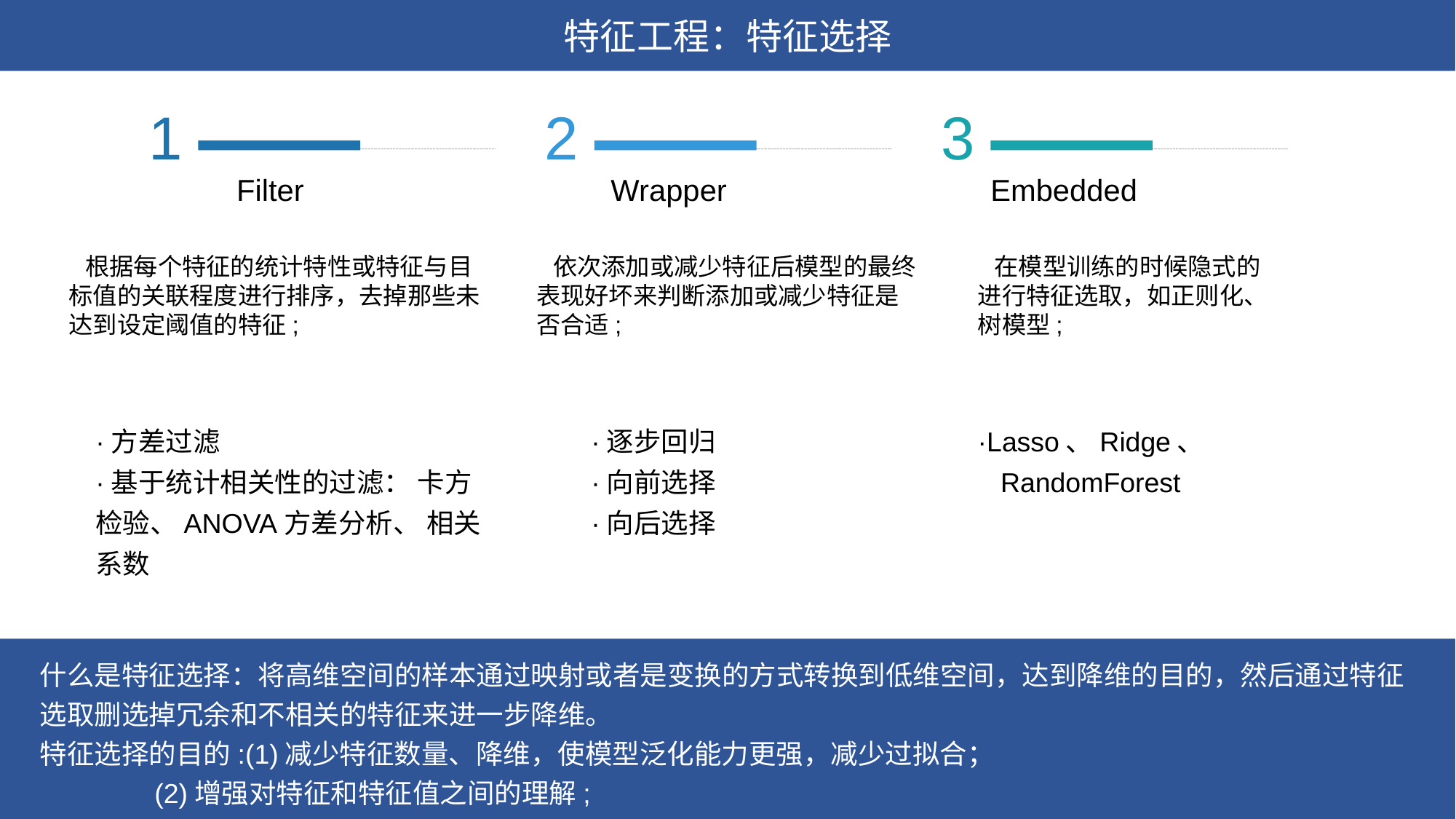

特征工程：特征选择
1
2
3

Filter
Wrapper
Embedded
  根据每个特征的统计特性或特征与目标值的关联程度进行排序，去掉那些未达到设定阈值的特征;
  依次添加或减少特征后模型的最终表现好坏来判断添加或减少特征是否合适;
  在模型训练的时候隐式的进行特征选取，如正则化、树模型;
·方差过滤
·基于统计相关性的过滤： 卡方检验、ANOVA方差分析、 相关系数
·逐步回归
·向前选择
·向后选择
·Lasso、Ridge、
   RandomForest

什么是特征选择：将高维空间的样本通过映射或者是变换的方式转换到低维空间，达到降维的目的，然后通过特征选取删选掉冗余和不相关的特征来进一步降维。
特征选择的目的:(1)减少特征数量、降维，使模型泛化能力更强，减少过拟合；
               (2)增强对特征和特征值之间的理解;